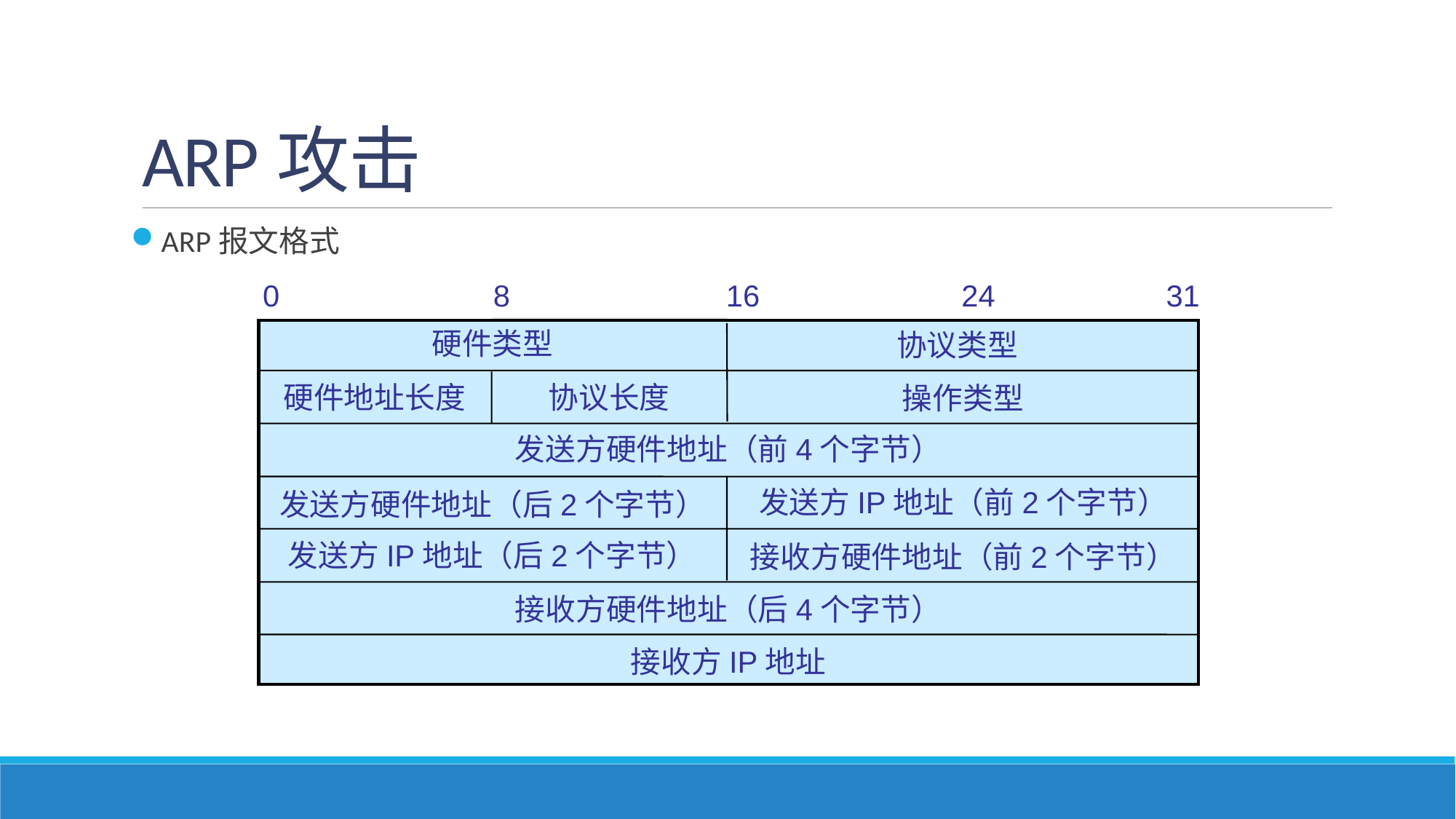

# ARP攻击
ARP报文格式

0
8
16
24
31

硬件类型

协议类型

硬件地址长度
协议长度
操作类型

发送方硬件地址（前4个字节）

发送方硬件地址（后2个字节）

接收方硬件地址（前2个字节）

接收方IP地址
发送方IP地址（前2个字节）
发送方IP地址（后2个字节）
接收方硬件地址（后4个字节）